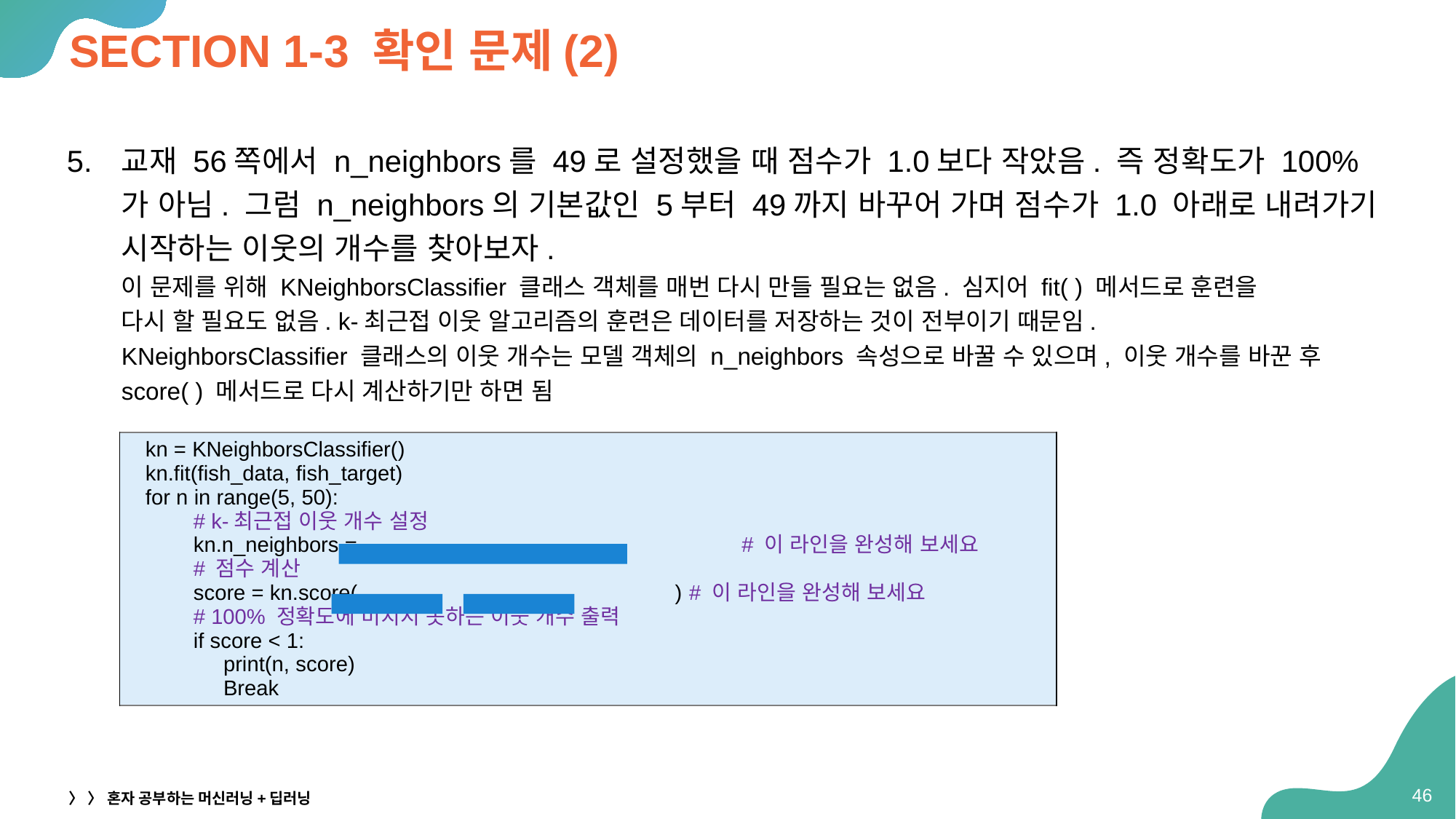

# SECTION 1-3 확인 문제(2)
교재 56쪽에서 n_neighbors를 49로 설정했을 때 점수가 1.0보다 작았음. 즉 정확도가 100%가 아님. 그럼 n_neighbors의 기본값인 5부터 49까지 바꾸어 가며 점수가 1.0 아래로 내려가기 시작하는 이웃의 개수를 찾아보자.
이 문제를 위해 KNeighborsClassifier 클래스 객체를 매번 다시 만들 필요는 없음. 심지어 fit( ) 메서드로 훈련을
다시 할 필요도 없음. k-최근접 이웃 알고리즘의 훈련은 데이터를 저장하는 것이 전부이기 때문임.
KNeighborsClassifier 클래스의 이웃 개수는 모델 객체의 n_neighbors 속성으로 바꿀 수 있으며, 이웃 개수를 바꾼 후 score( ) 메서드로 다시 계산하기만 하면 됨
| kn = KNeighborsClassifier() kn.fit(fish\_data, fish\_target) for n in range(5, 50): # k-최근접 이웃 개수 설정 kn.n\_neighbors = # 이 라인을 완성해 보세요 # 점수 계산 score = kn.score( , ) # 이 라인을 완성해 보세요 # 100% 정확도에 미치지 못하는 이웃 개수 출력 if score < 1: print(n, score) Break |
| --- |

46
〉 〉 혼자 공부하는 머신러닝+딥러닝